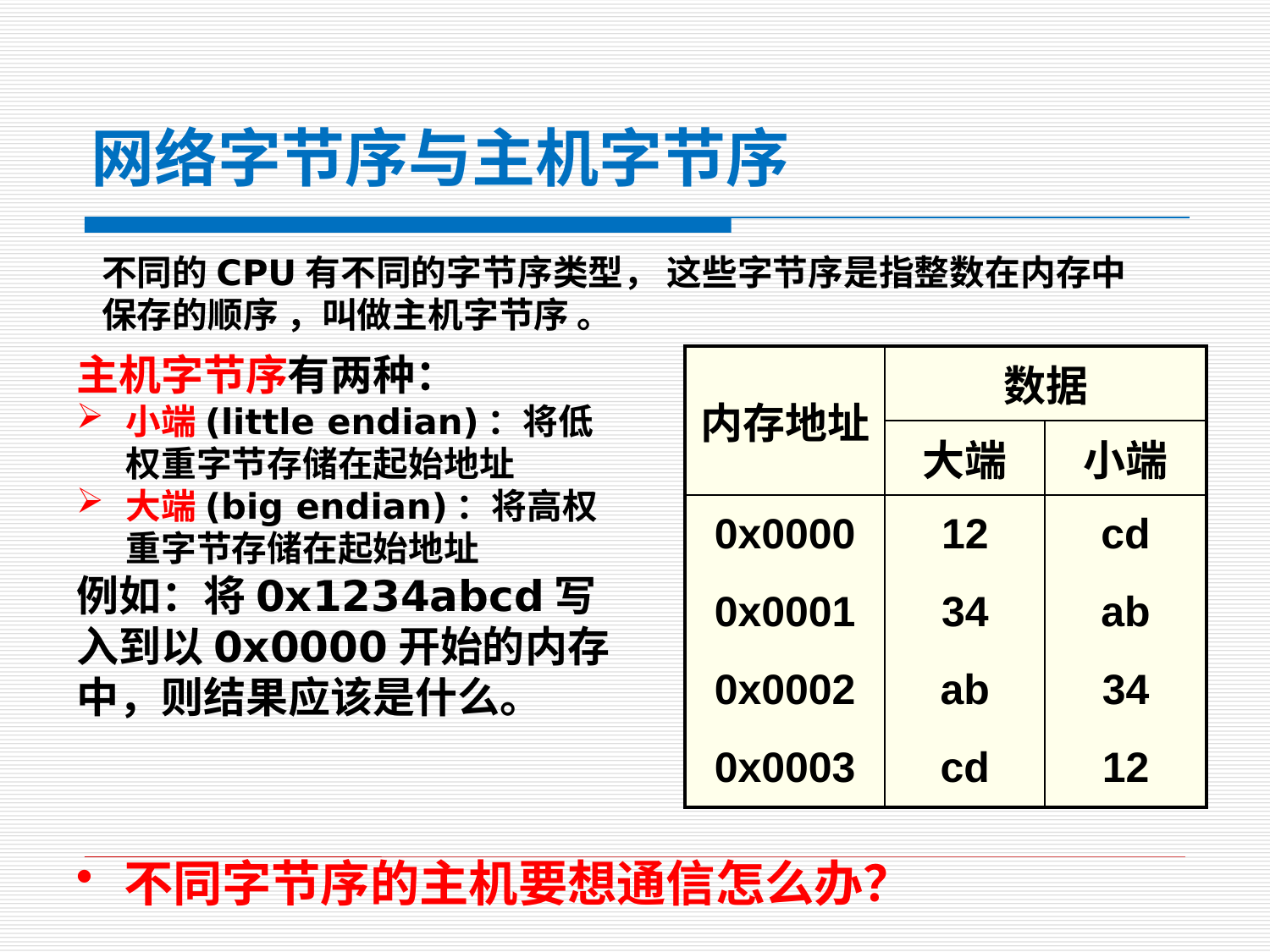

网络字节序与主机字节序
不同的CPU有不同的字节序类型， 这些字节序是指整数在内存中保存的顺序 ，叫做主机字节序 。
主机字节序有两种：
小端(little endian)：将低权重字节存储在起始地址
大端(big endian)：将高权重字节存储在起始地址
例如：将0x1234abcd写入到以0x0000开始的内存中，则结果应该是什么。
| 内存地址 | 数据 |  |
| --- | --- | --- |
|  | 大端 | 小端 |
| 0x0000 | 12 | cd |
| 0x0001 | 34 | ab |
| 0x0002 | ab | 34 |
| 0x0003 | cd | 12 |
不同字节序的主机要想通信怎么办？